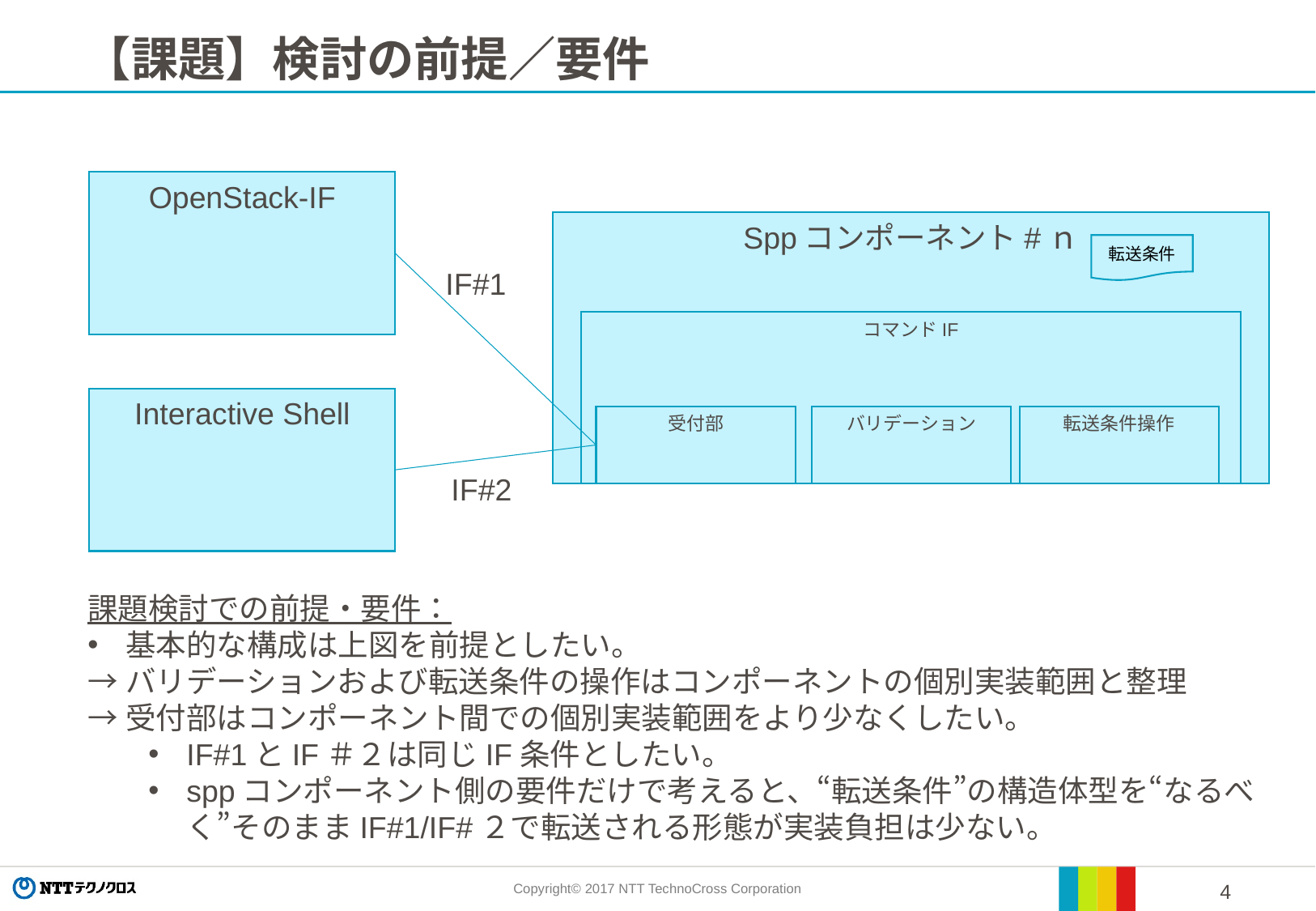

# 【課題】検討の前提／要件
OpenStack-IF
Sppコンポーネント#ｎ
転送条件
IF#1
コマンドIF
Interactive Shell
受付部
バリデーション
転送条件操作
IF#2
課題検討での前提・要件：
基本的な構成は上図を前提としたい。
→バリデーションおよび転送条件の操作はコンポーネントの個別実装範囲と整理
→受付部はコンポーネント間での個別実装範囲をより少なくしたい。
IF#1とIF＃２は同じIF条件としたい。
sppコンポーネント側の要件だけで考えると、“転送条件”の構造体型を“なるべく”そのままIF#1/IF#２で転送される形態が実装負担は少ない。